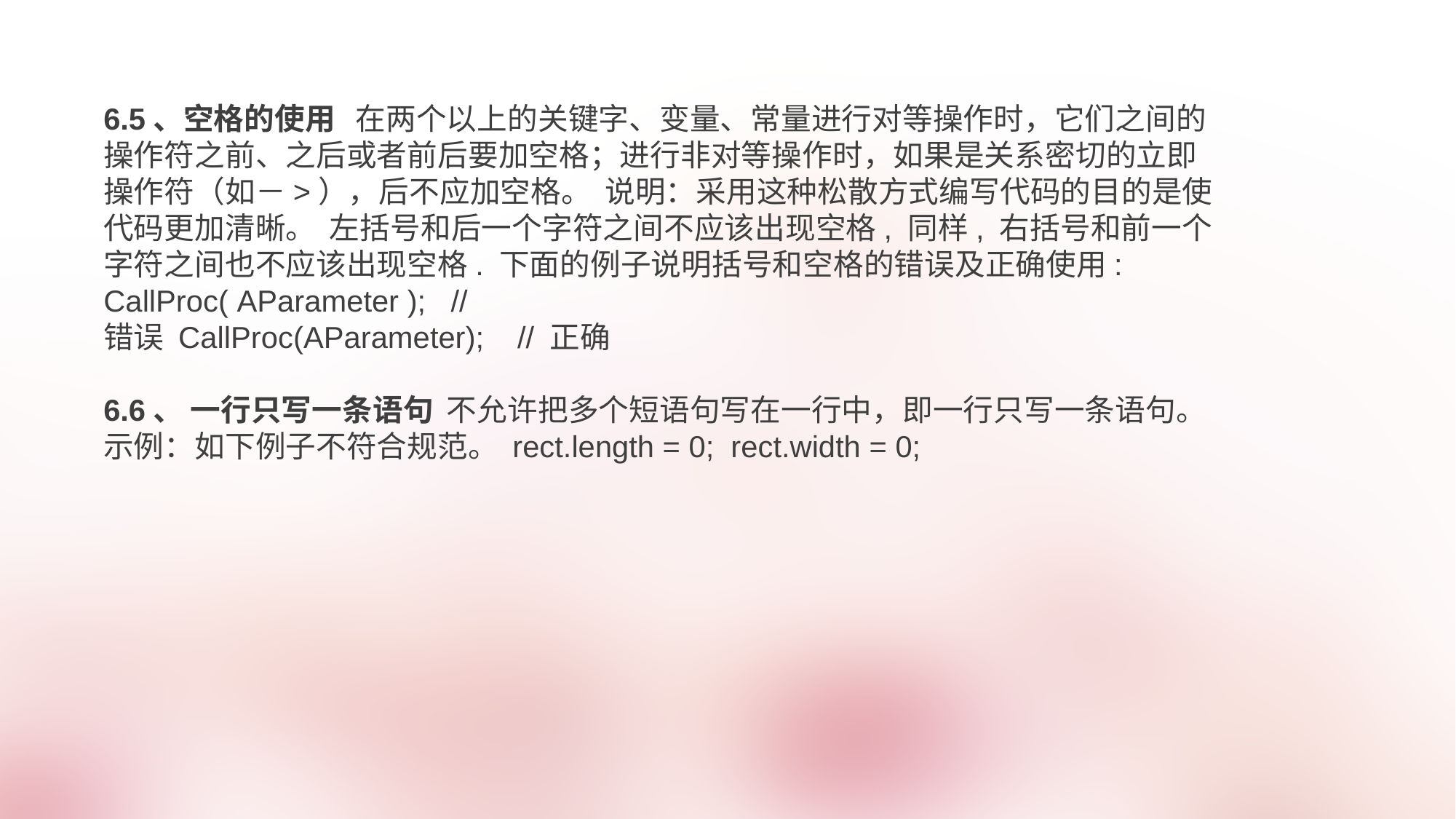

6.5、空格的使用   在两个以上的关键字、变量、常量进行对等操作时，它们之间的操作符之前、之后或者前后要加空格；进行非对等操作时，如果是关系密切的立即操作符（如－>），后不应加空格。  说明：采用这种松散方式编写代码的目的是使代码更加清晰。  左括号和后一个字符之间不应该出现空格, 同样, 右括号和前一个字符之间也不应该出现空格. 下面的例子说明括号和空格的错误及正确使用:
CallProc( AParameter );   //
错误 CallProc(AParameter);    // 正确

6.6、 一行只写一条语句  不允许把多个短语句写在一行中，即一行只写一条语句。 示例：如下例子不符合规范。 rect.length = 0;  rect.width = 0;